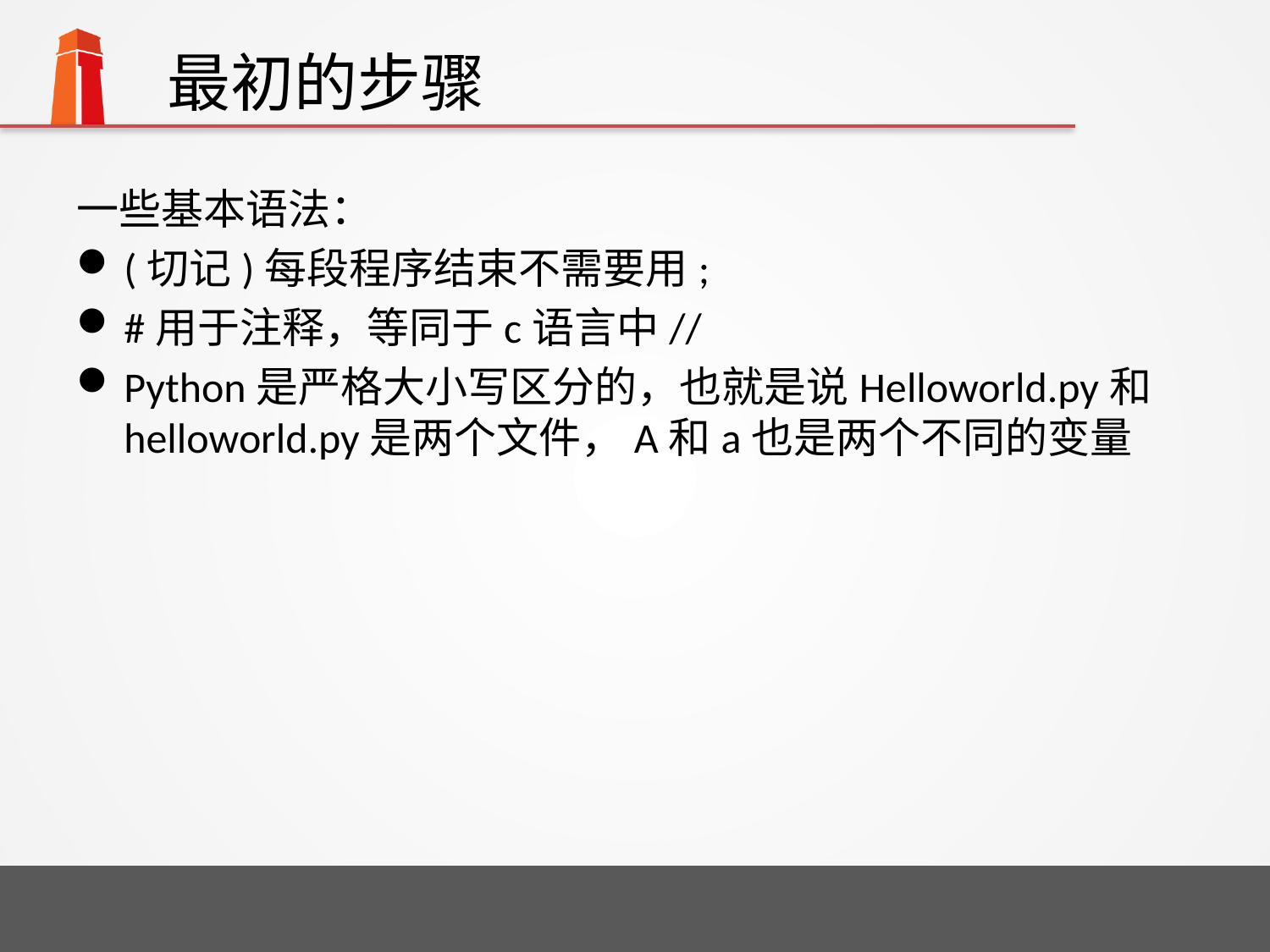

# 最初的步骤
一些基本语法：
(切记)每段程序结束不需要用;
#用于注释，等同于c语言中//
Python是严格大小写区分的，也就是说Helloworld.py和helloworld.py是两个文件，A和a也是两个不同的变量